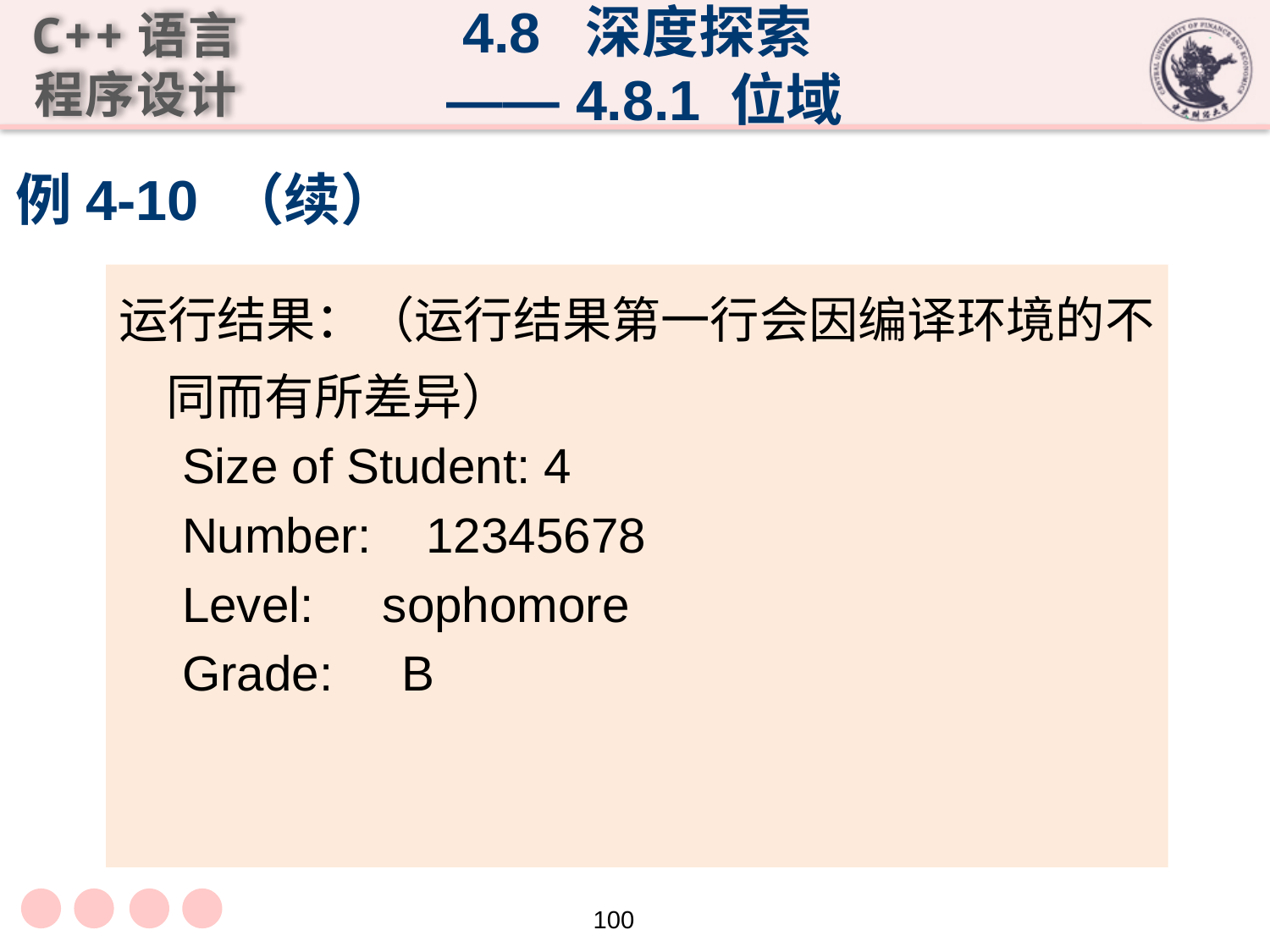

4.8  深度探索
 —— 4.8.1 位域
# 例4-10 （续）
运行结果：（运行结果第一行会因编译环境的不同而有所差异）
Size of Student: 4
Number:    12345678
Level:     sophomore
Grade:     B

100